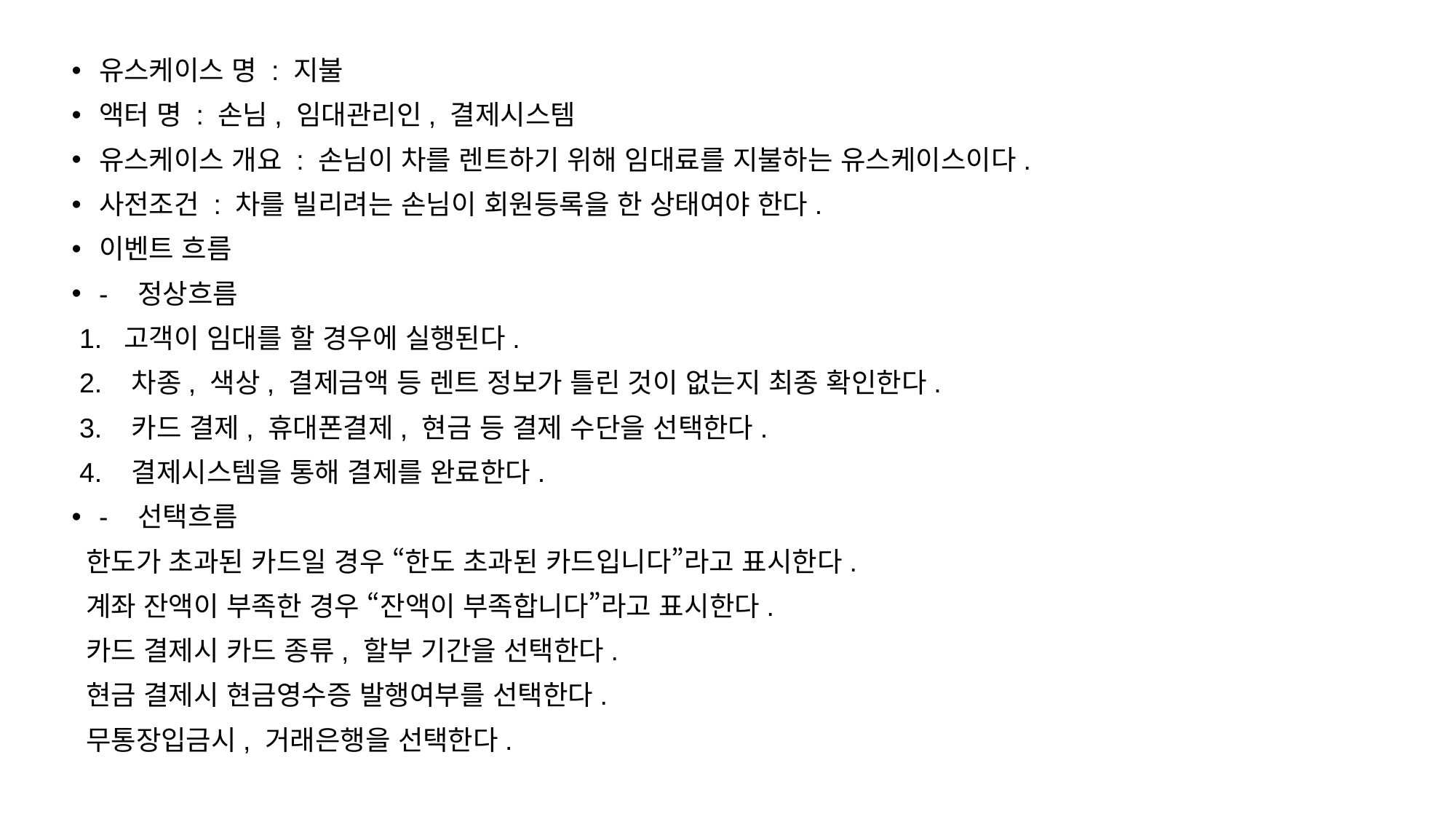

유스케이스 명 : 지불
액터 명 : 손님, 임대관리인, 결제시스템
유스케이스 개요 : 손님이 차를 렌트하기 위해 임대료를 지불하는 유스케이스이다.
사전조건 : 차를 빌리려는 손님이 회원등록을 한 상태여야 한다.
이벤트 흐름
-   정상흐름
 1.  고객이 임대를 할 경우에 실행된다.
 2.   차종, 색상, 결제금액 등 렌트 정보가 틀린 것이 없는지 최종 확인한다.
 3.   카드 결제, 휴대폰결제, 현금 등 결제 수단을 선택한다.
 4.   결제시스템을 통해 결제를 완료한다.
-   선택흐름
 한도가 초과된 카드일 경우 “한도 초과된 카드입니다”라고 표시한다.
 계좌 잔액이 부족한 경우 “잔액이 부족합니다”라고 표시한다.
 카드 결제시 카드 종류, 할부 기간을 선택한다.
 현금 결제시 현금영수증 발행여부를 선택한다.
 무통장입금시, 거래은행을 선택한다.